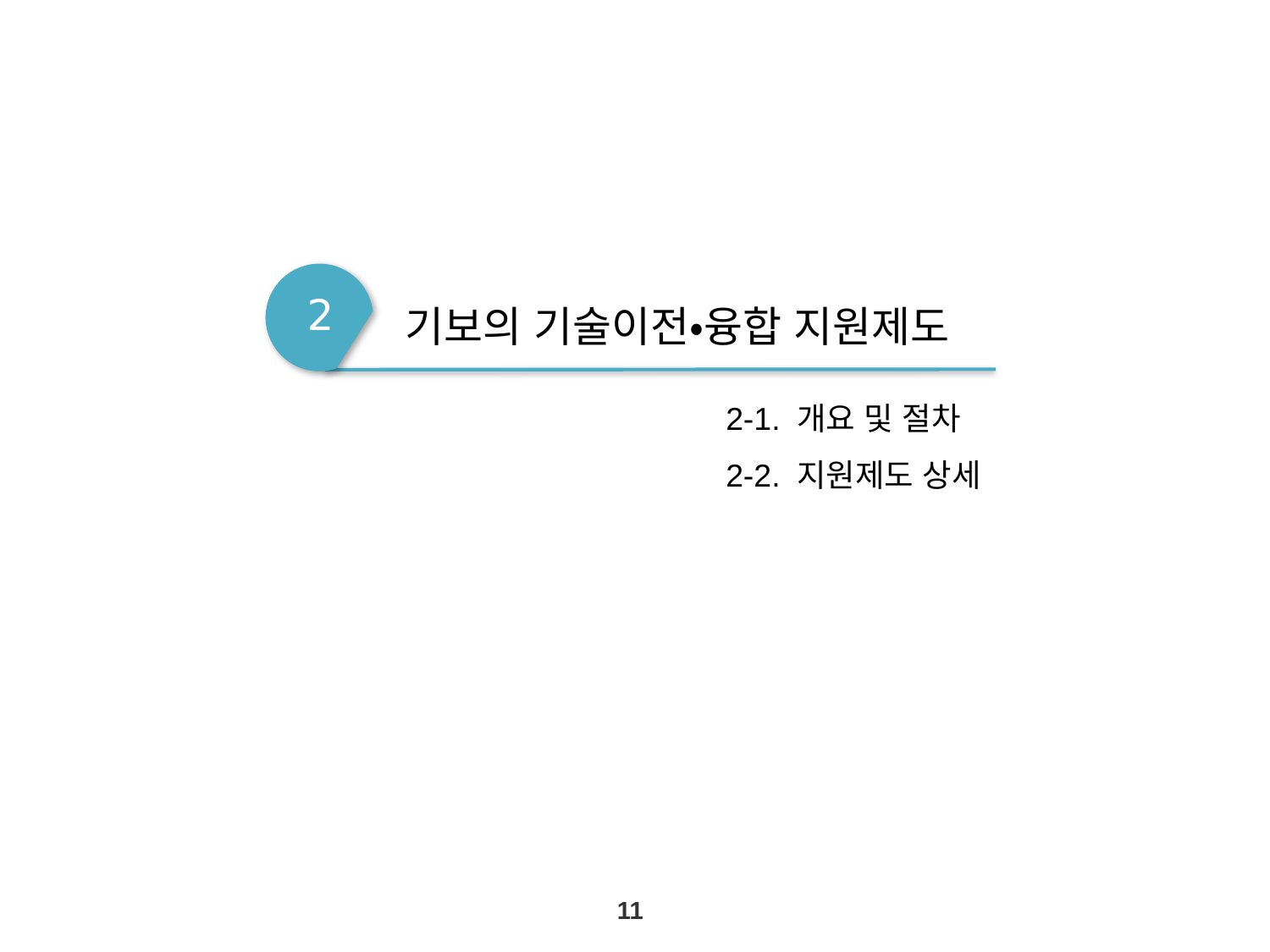

2
기보의 기술이전•융합 지원제도
2-1. 개요 및 절차
2-2. 지원제도 상세
11